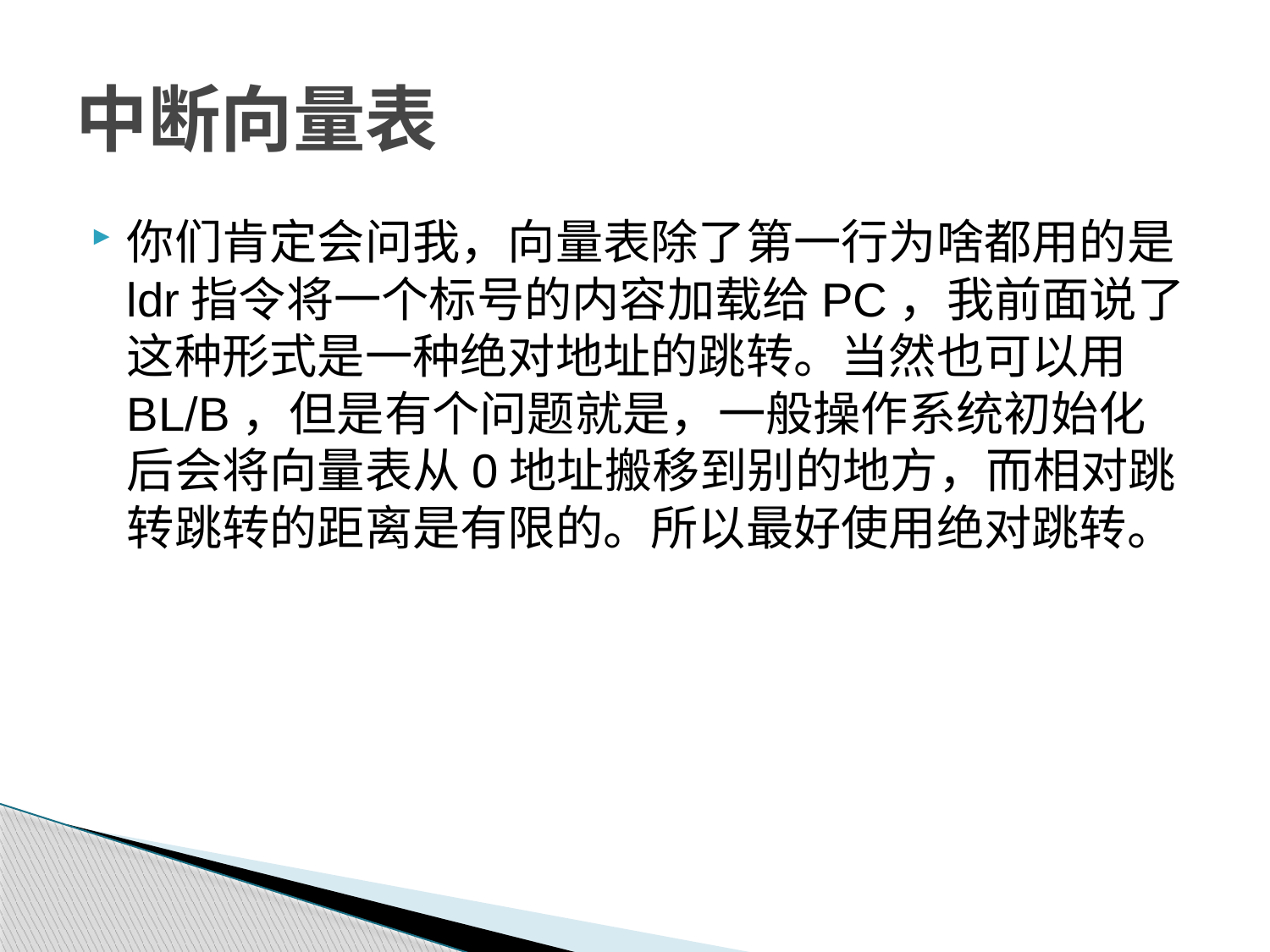

# 中断向量表
你们肯定会问我，向量表除了第一行为啥都用的是ldr指令将一个标号的内容加载给PC，我前面说了这种形式是一种绝对地址的跳转。当然也可以用BL/B，但是有个问题就是，一般操作系统初始化后会将向量表从0地址搬移到别的地方，而相对跳转跳转的距离是有限的。所以最好使用绝对跳转。